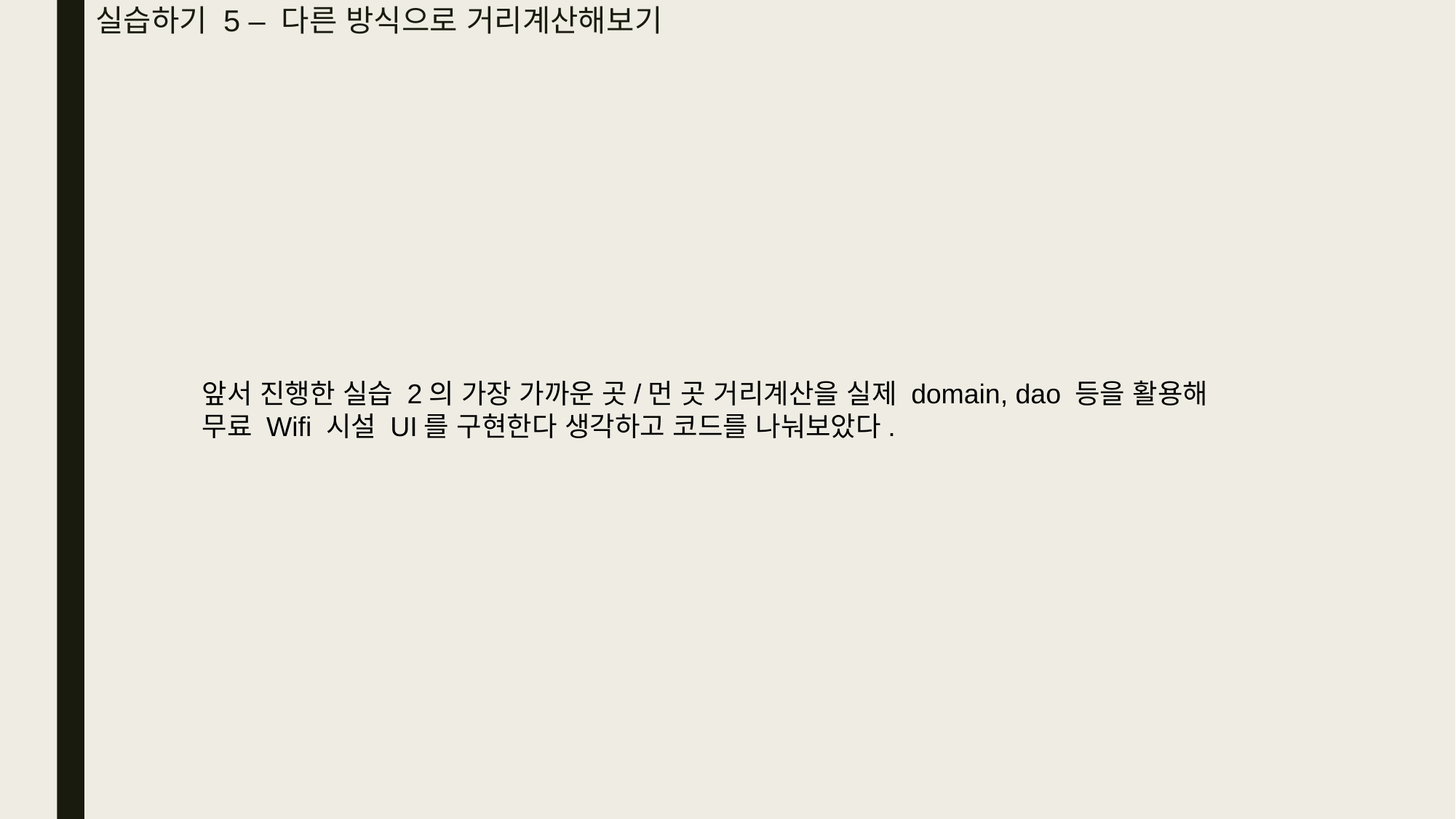

# 실습하기 5 – 다른 방식으로 거리계산해보기
앞서 진행한 실습 2의 가장 가까운 곳/먼 곳 거리계산을 실제 domain, dao 등을 활용해
무료 Wifi 시설 UI를 구현한다 생각하고 코드를 나눠보았다.